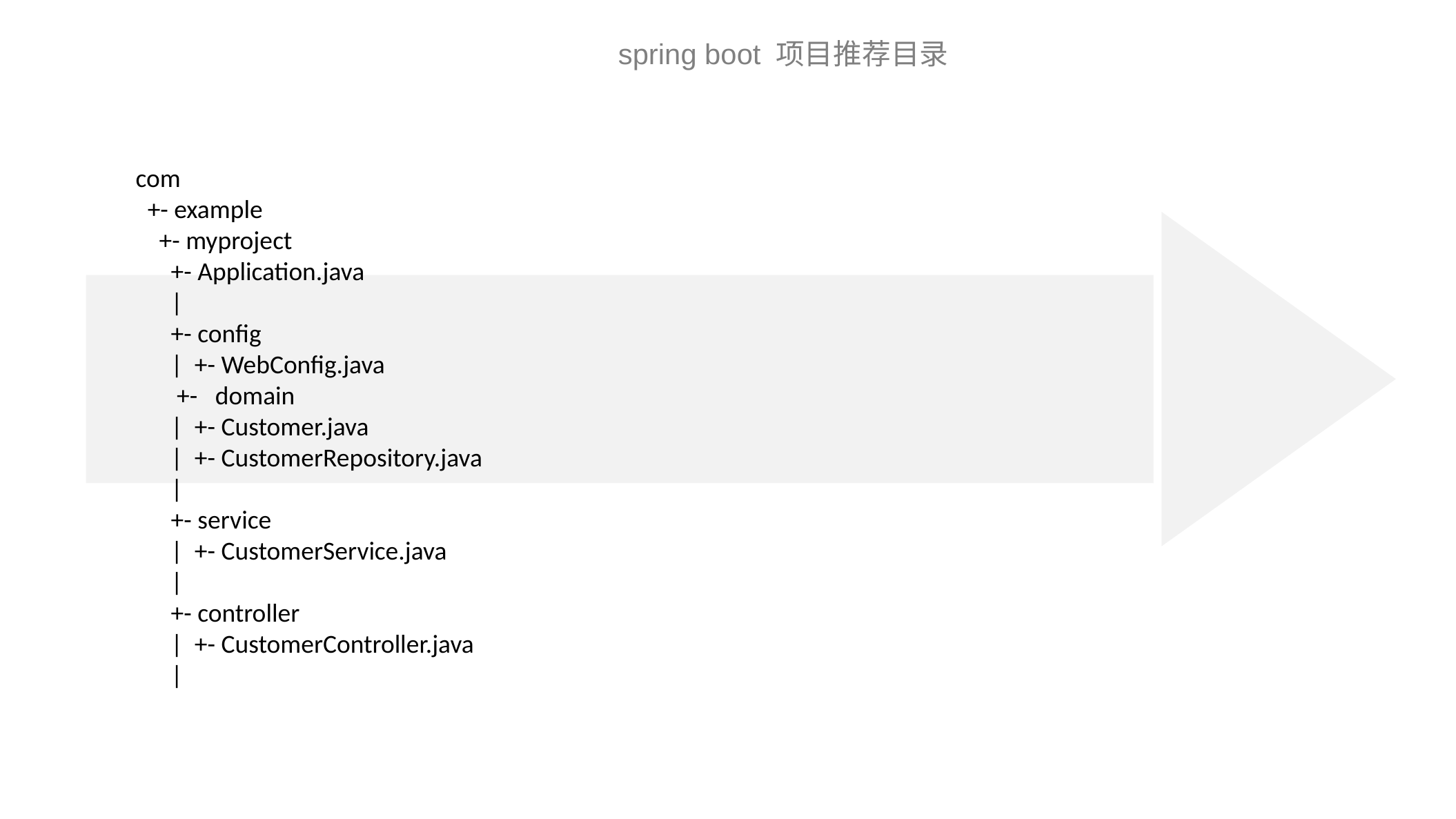

spring boot 项目推荐目录
com
  +- example
    +- myproject
      +- Application.java
      |
      +- config
      |  +- WebConfig.java
       +-   domain
      |  +- Customer.java
      |  +- CustomerRepository.java
      |
      +- service
      |  +- CustomerService.java
      |
      +- controller
      |  +- CustomerController.java
      |